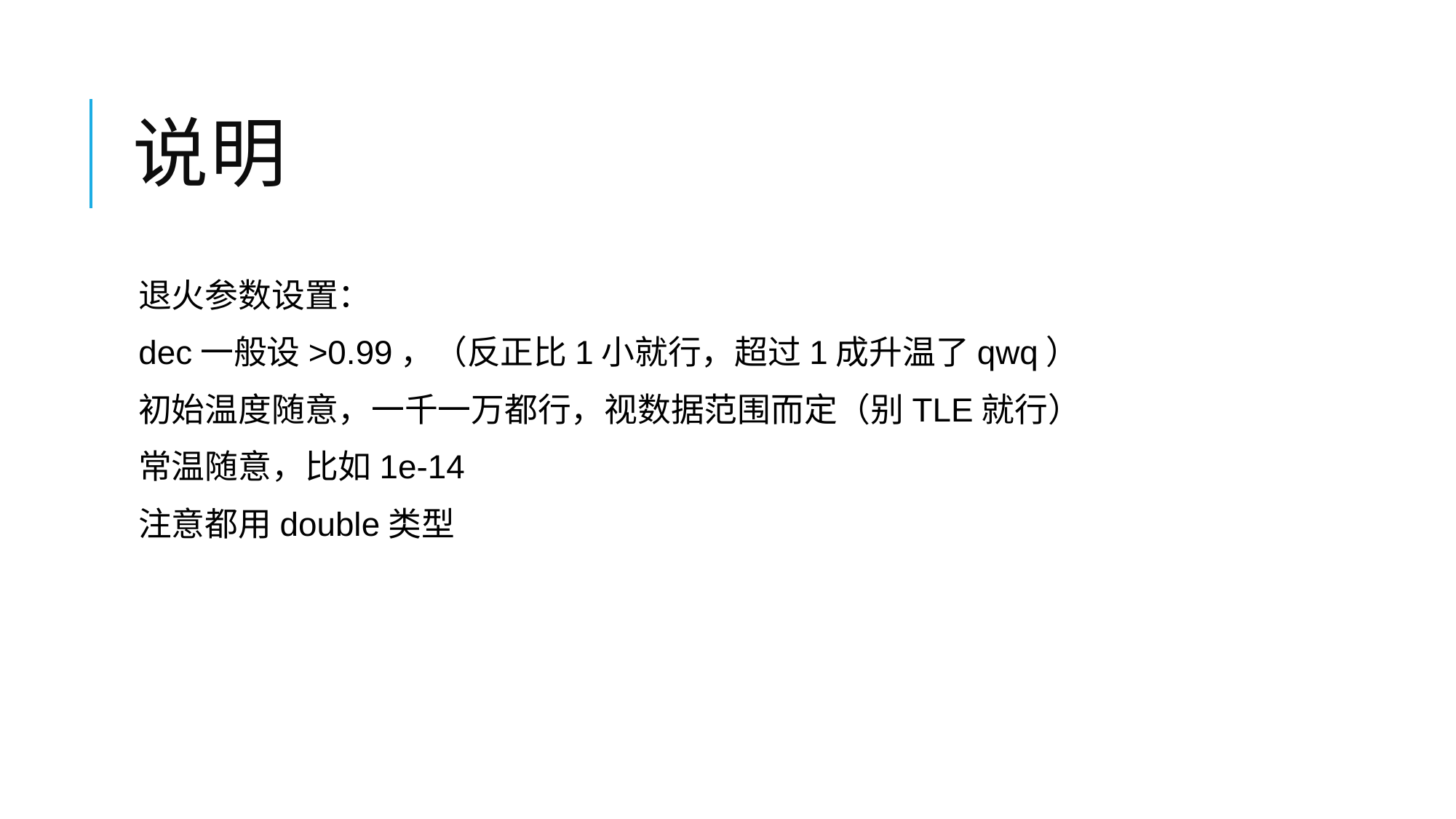

# 说明
退火参数设置：
dec一般设>0.99，（反正比1小就行，超过1成升温了qwq）
初始温度随意，一千一万都行，视数据范围而定（别TLE就行）
常温随意，比如1e-14
注意都用double类型